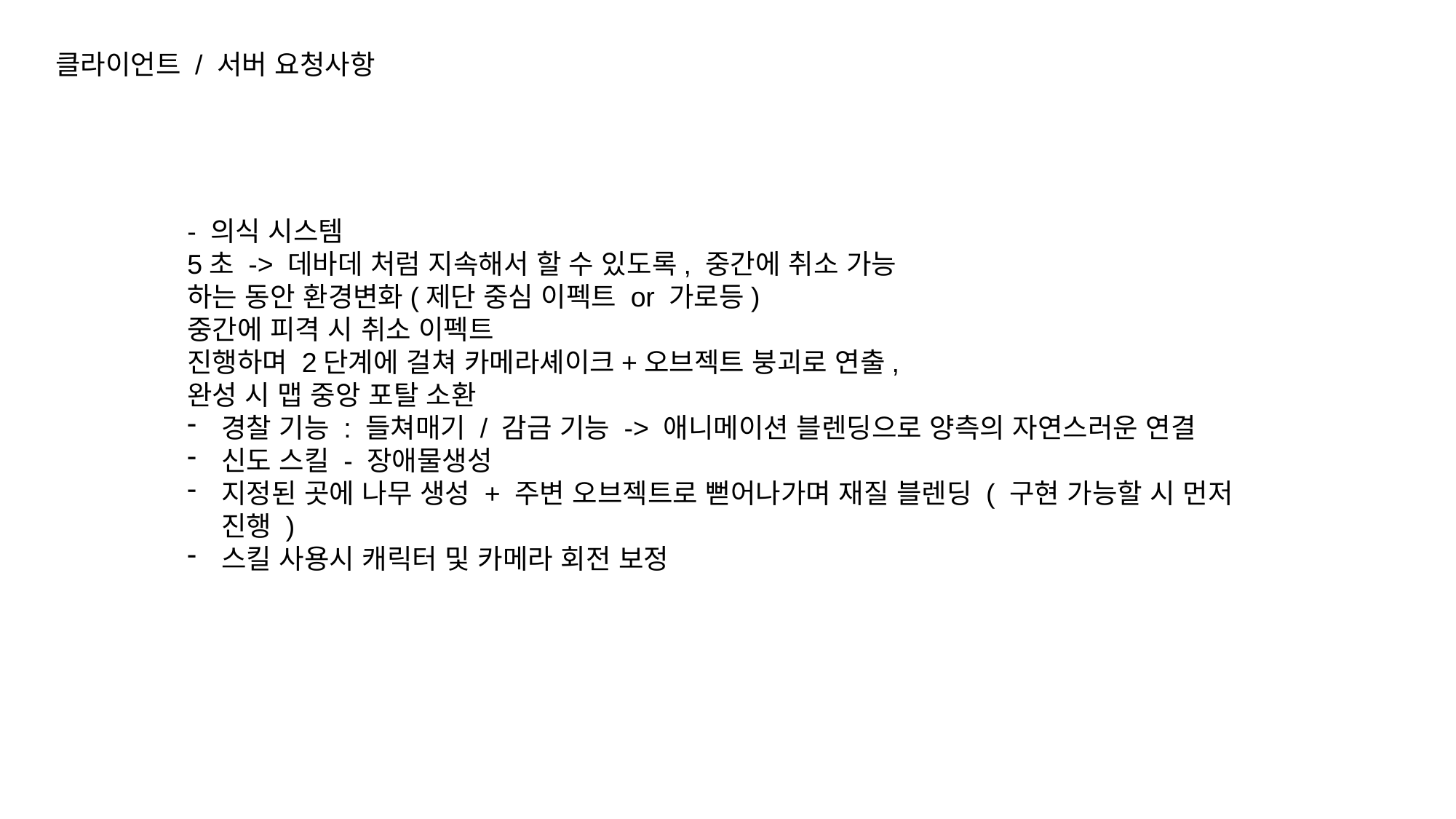

클라이언트 / 서버 요청사항
- 의식 시스템
5초 -> 데바데 처럼 지속해서 할 수 있도록, 중간에 취소 가능
하는 동안 환경변화(제단 중심 이펙트 or 가로등)
중간에 피격 시 취소 이펙트
진행하며 2단계에 걸쳐 카메라셰이크+오브젝트 붕괴로 연출,
완성 시 맵 중앙 포탈 소환
경찰 기능 : 들쳐매기 / 감금 기능 -> 애니메이션 블렌딩으로 양측의 자연스러운 연결
신도 스킬 - 장애물생성
지정된 곳에 나무 생성 + 주변 오브젝트로 뻗어나가며 재질 블렌딩 ( 구현 가능할 시 먼저 진행 )
스킬 사용시 캐릭터 및 카메라 회전 보정